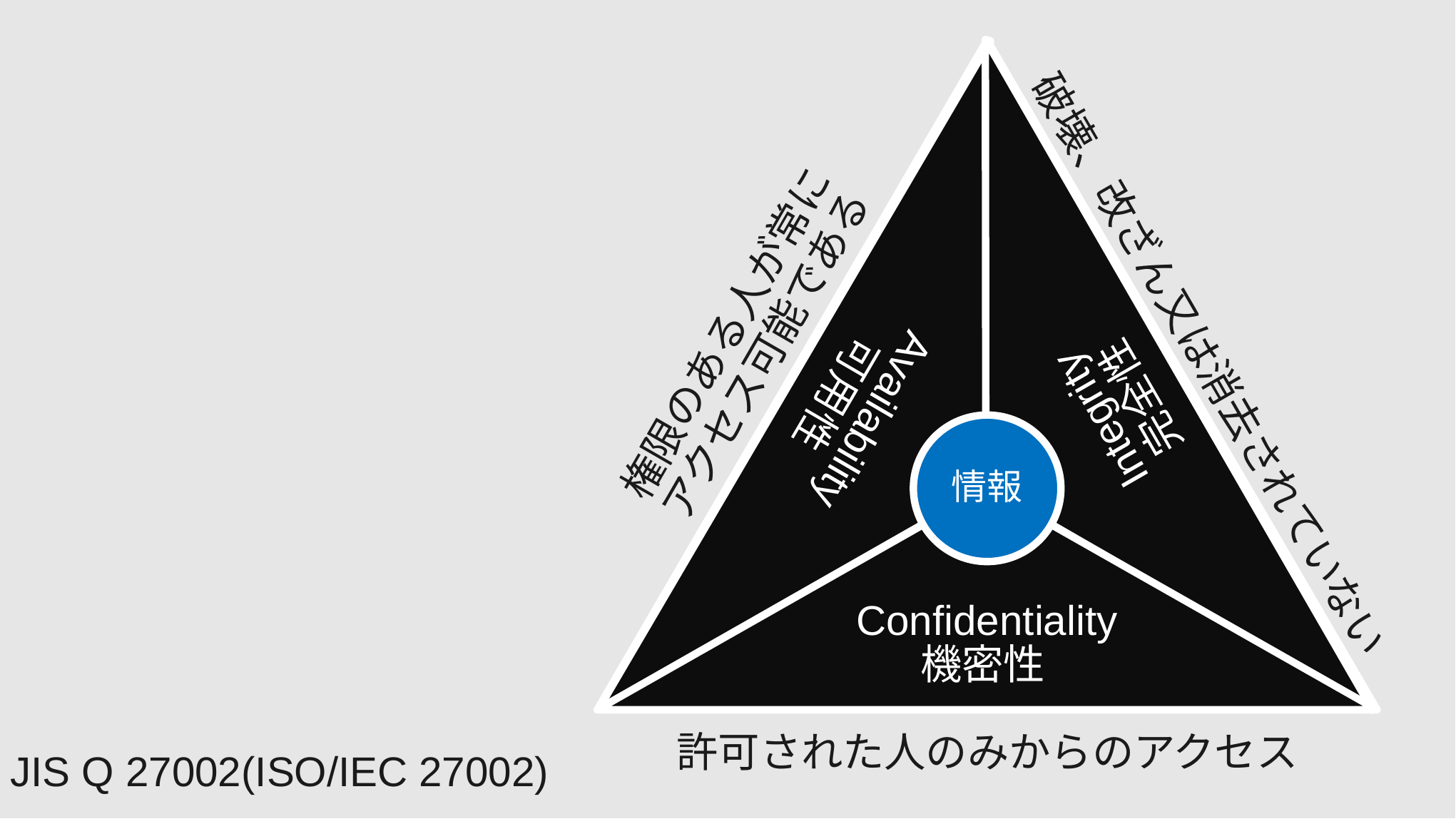

権限のある人が常に
アクセス可能である
Integrity
完全性
Availability
可用性
破壊、改ざん又は消去されていない
情報
Confidentiality
機密性
許可された人のみからのアクセス

JIS Q 27002(ISO/IEC 27002)